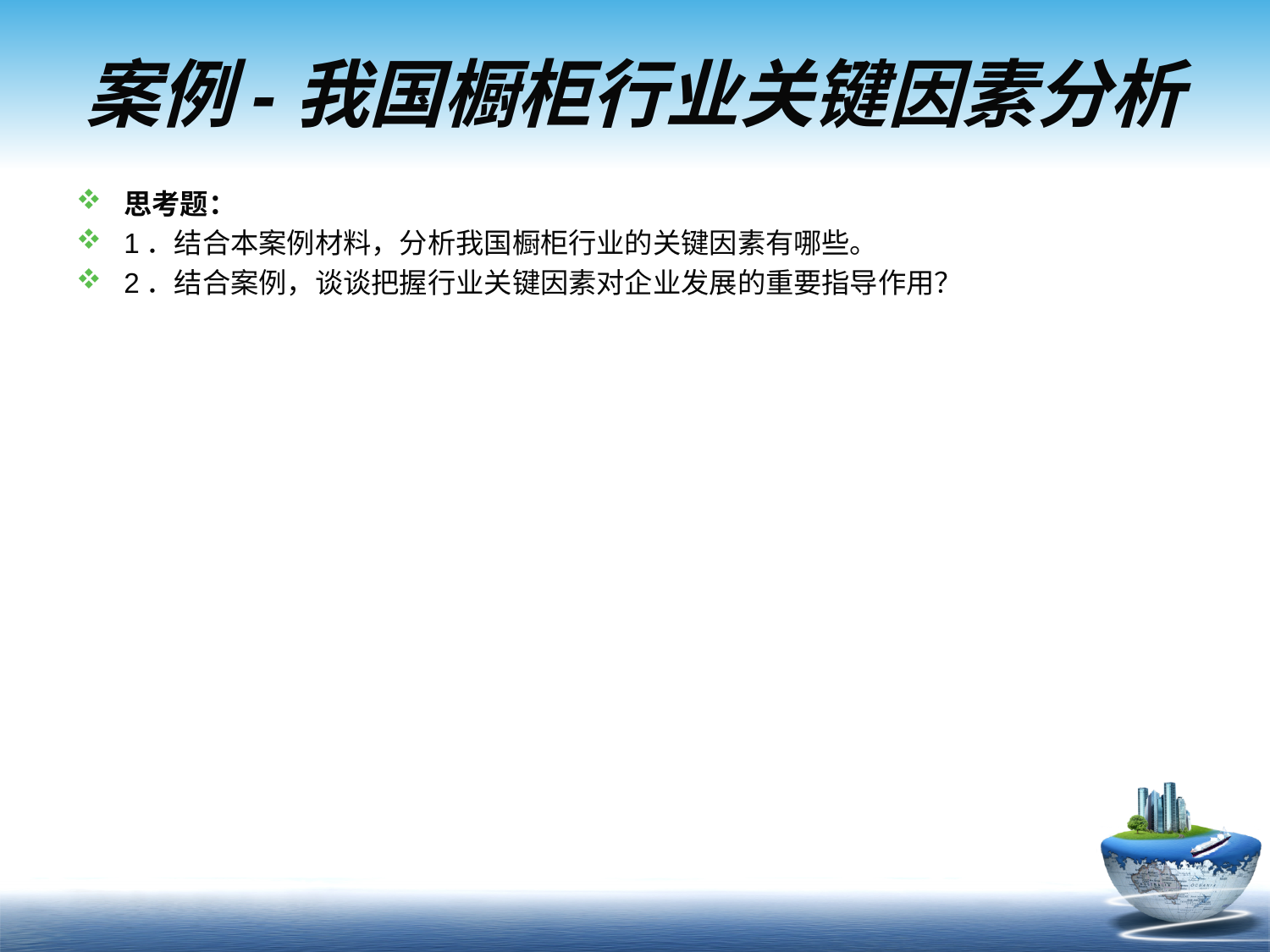

# 案例-我国橱柜行业关键因素分析
思考题：
1．结合本案例材料，分析我国橱柜行业的关键因素有哪些。
2．结合案例，谈谈把握行业关键因素对企业发展的重要指导作用？